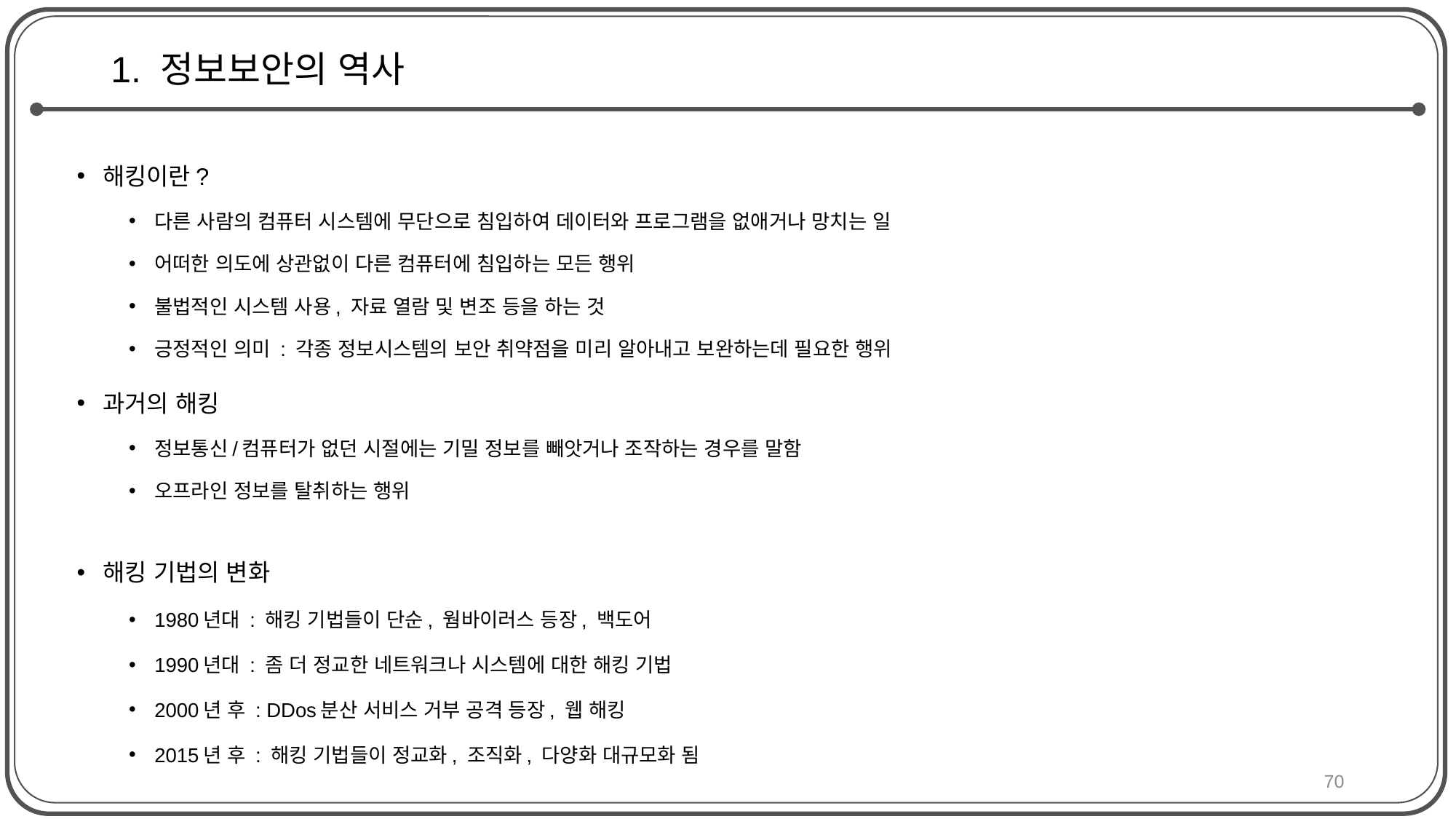

# 1. 정보보안의 역사
해킹이란?
다른 사람의 컴퓨터 시스템에 무단으로 침입하여 데이터와 프로그램을 없애거나 망치는 일
어떠한 의도에 상관없이 다른 컴퓨터에 침입하는 모든 행위
불법적인 시스템 사용, 자료 열람 및 변조 등을 하는 것
긍정적인 의미 : 각종 정보시스템의 보안 취약점을 미리 알아내고 보완하는데 필요한 행위
과거의 해킹
정보통신/컴퓨터가 없던 시절에는 기밀 정보를 빼앗거나 조작하는 경우를 말함
오프라인 정보를 탈취하는 행위

해킹 기법의 변화
1980년대 : 해킹 기법들이 단순, 웜바이러스 등장, 백도어
1990년대 : 좀 더 정교한 네트워크나 시스템에 대한 해킹 기법
2000년 후 : DDos분산 서비스 거부 공격 등장, 웹 해킹
2015년 후 : 해킹 기법들이 정교화, 조직화, 다양화 대규모화 됨

70